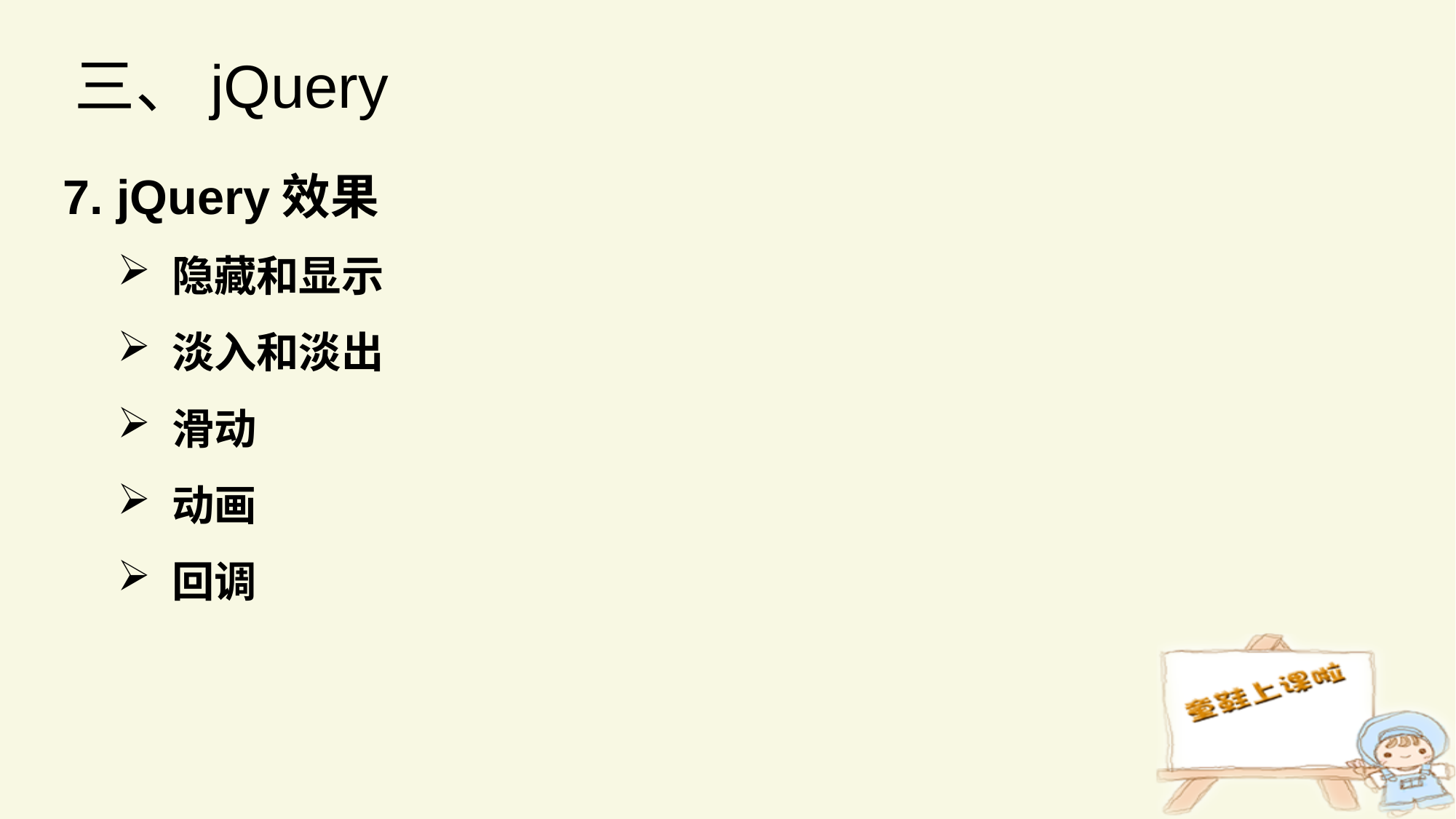

三、jQuery
7. jQuery效果
隐藏和显示
淡入和淡出
滑动
动画
回调